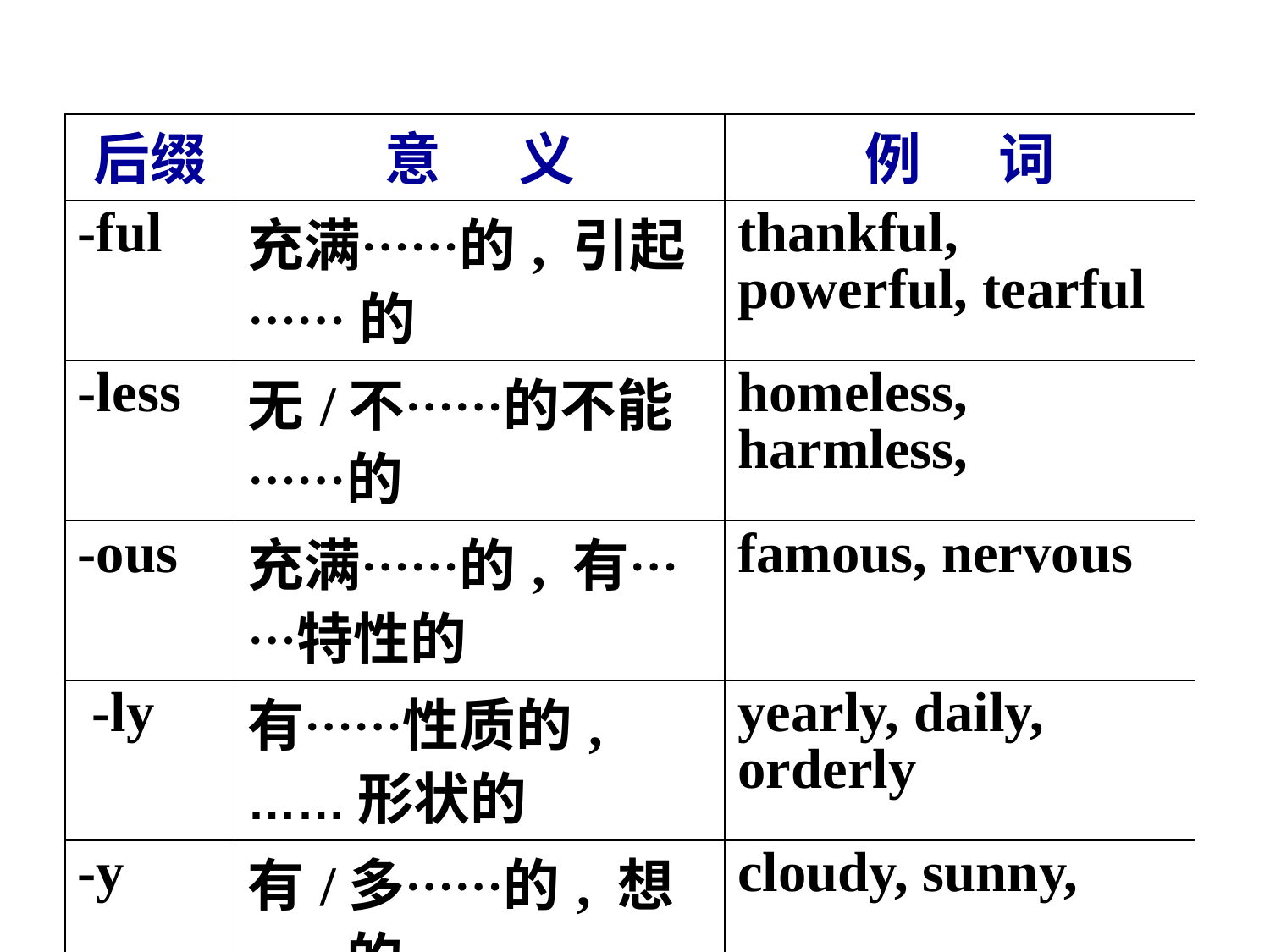

| 后缀 | 意 义 | 例 词 |
| --- | --- | --- |
| -ful | 充满……的, 引起…… 的 | thankful, powerful, tearful |
| -less | 无/不……的不能……的 | homeless, harmless, |
| -ous | 充满……的, 有……特性的 | famous, nervous |
| -ly | 有……性质的, ……形状的 | yearly, daily, orderly |
| -y | 有/多……的, 想……的 | cloudy, sunny, |